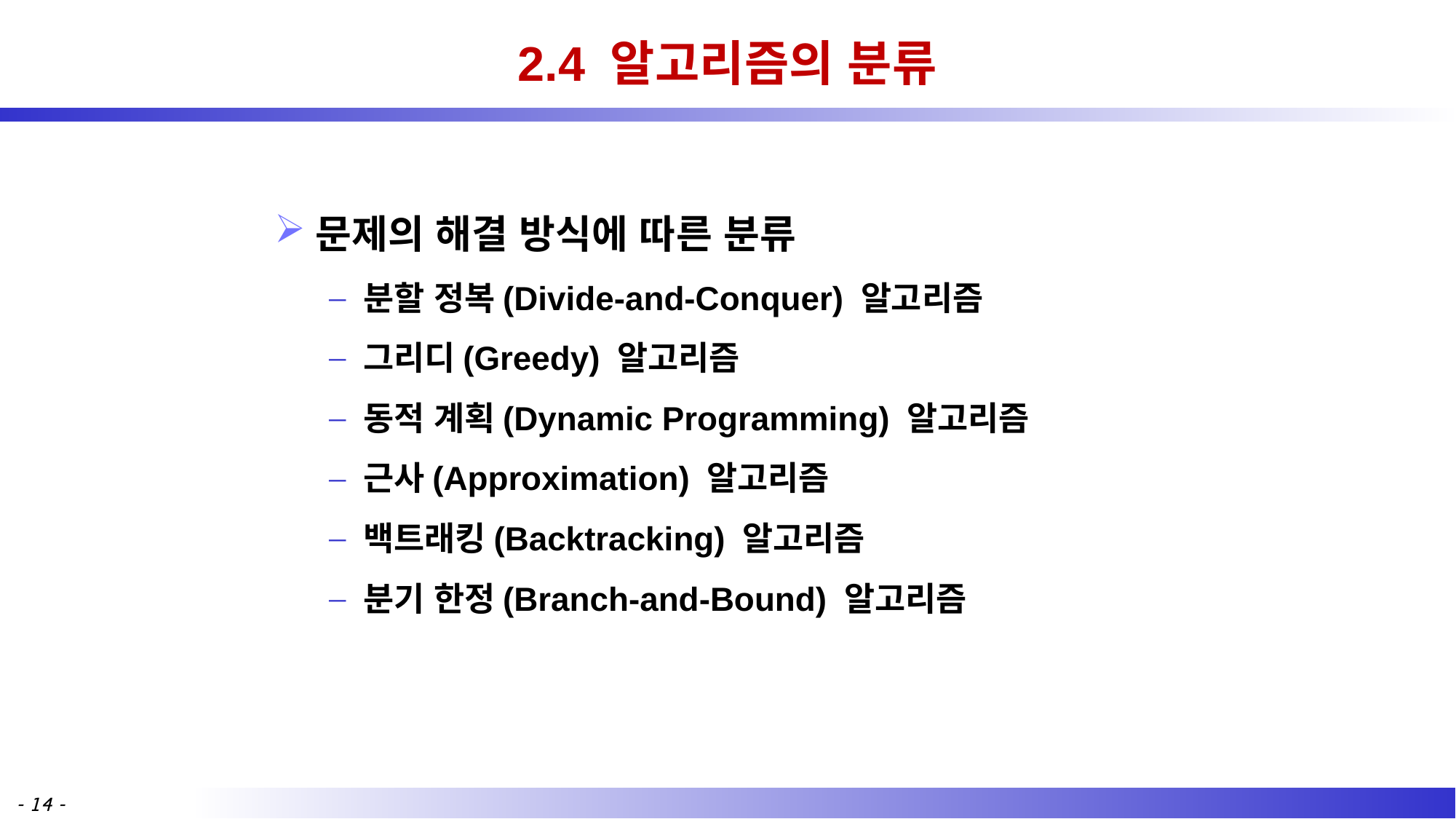

# 2.4 알고리즘의 분류
문제의 해결 방식에 따른 분류
분할 정복(Divide-and-Conquer) 알고리즘
그리디(Greedy) 알고리즘
동적 계획(Dynamic Programming) 알고리즘
근사(Approximation) 알고리즘
백트래킹(Backtracking) 알고리즘
분기 한정(Branch-and-Bound) 알고리즘
- 14 -